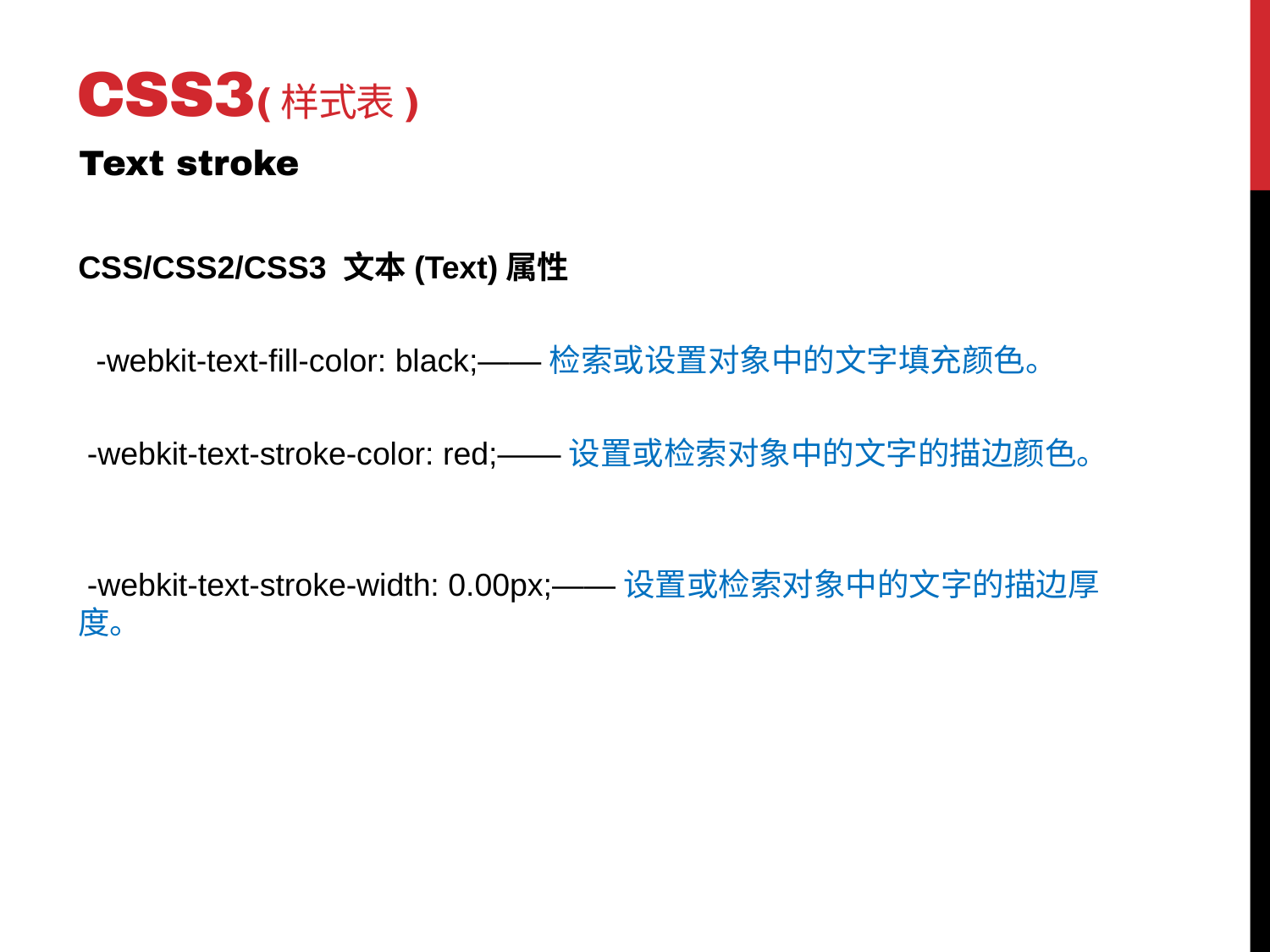

# CSS3(样式表)
Text stroke
CSS/CSS2/CSS3 文本(Text)属性
  -webkit-text-fill-color: black;——检索或设置对象中的文字填充颜色。
 -webkit-text-stroke-color: red;——设置或检索对象中的文字的描边颜色。
 -webkit-text-stroke-width: 0.00px;——设置或检索对象中的文字的描边厚度。